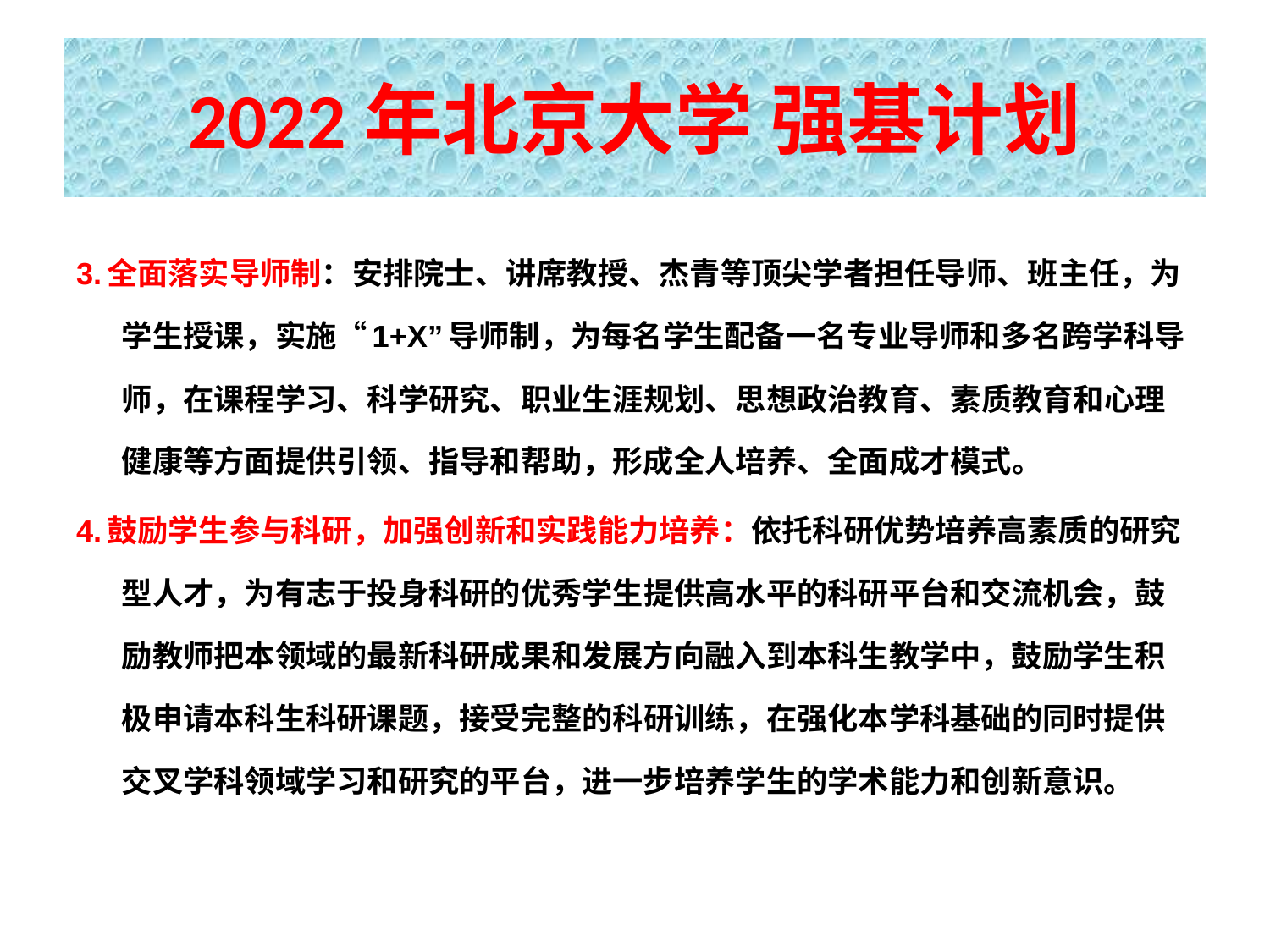

# 2022年北京大学 强基计划
3.全面落实导师制：安排院士、讲席教授、杰青等顶尖学者担任导师、班主任，为学生授课，实施“1+X”导师制，为每名学生配备一名专业导师和多名跨学科导师，在课程学习、科学研究、职业生涯规划、思想政治教育、素质教育和心理健康等方面提供引领、指导和帮助，形成全人培养、全面成才模式。
4.鼓励学生参与科研，加强创新和实践能力培养：依托科研优势培养高素质的研究型人才，为有志于投身科研的优秀学生提供高水平的科研平台和交流机会，鼓励教师把本领域的最新科研成果和发展方向融入到本科生教学中，鼓励学生积极申请本科生科研课题，接受完整的科研训练，在强化本学科基础的同时提供交叉学科领域学习和研究的平台，进一步培养学生的学术能力和创新意识。